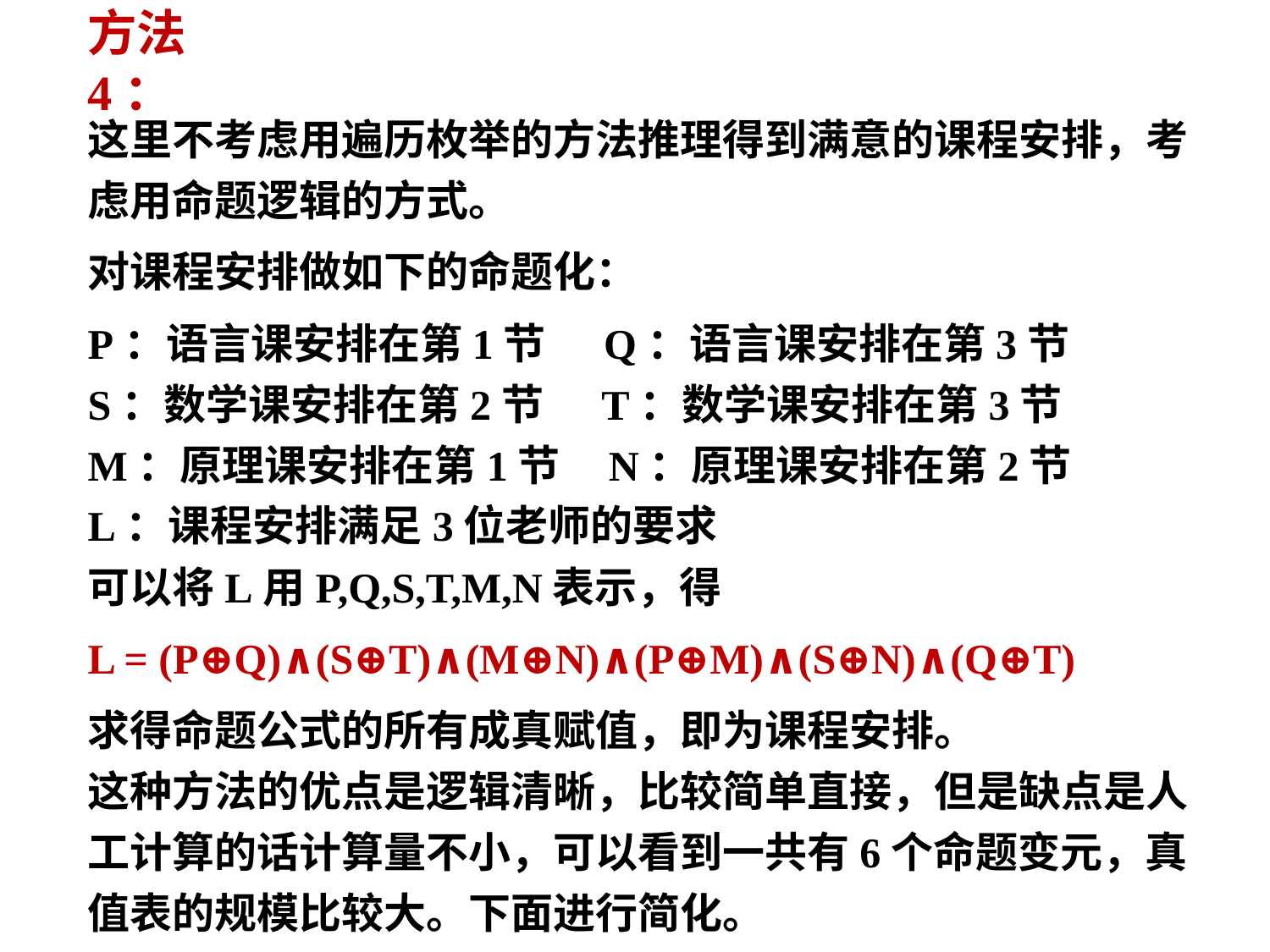

# 方法4：
这里不考虑用遍历枚举的方法推理得到满意的课程安排，考虑用命题逻辑的方式。
对课程安排做如下的命题化：
P：语言课安排在第1节     Q：语言课安排在第3节
S：数学课安排在第2节     T：数学课安排在第3节
M：原理课安排在第1节    N：原理课安排在第2节
L：课程安排满足3位老师的要求
可以将L用P,Q,S,T,M,N表示，得
L = (P⊕Q)∧(S⊕T)∧(M⊕N)∧(P⊕M)∧(S⊕N)∧(Q⊕T)
求得命题公式的所有成真赋值，即为课程安排。
这种方法的优点是逻辑清晰，比较简单直接，但是缺点是人工计算的话计算量不小，可以看到一共有6个命题变元，真值表的规模比较大。下面进行简化。